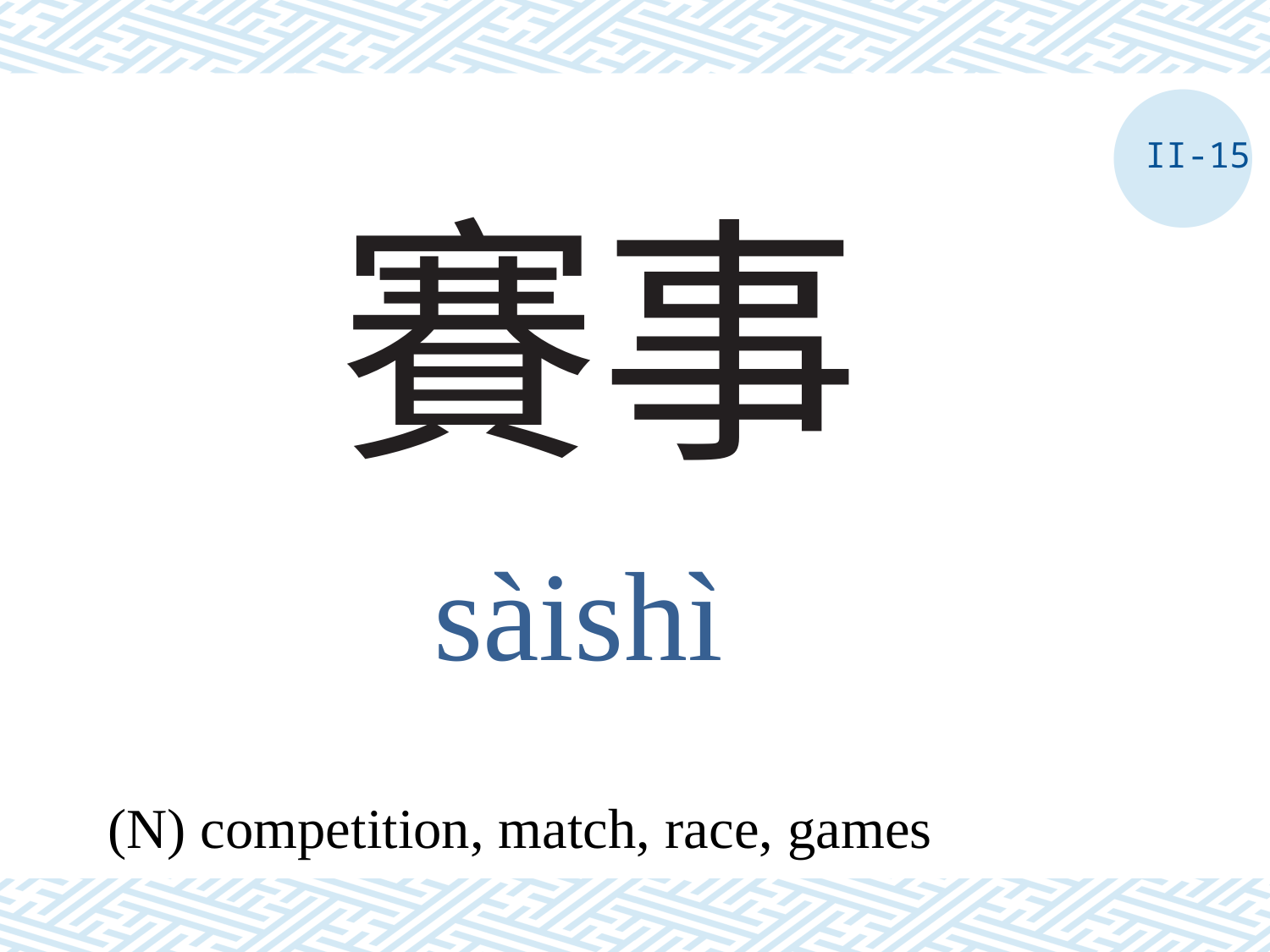

II-15

# 賽事
sàishì
(N) competition, match, race, games